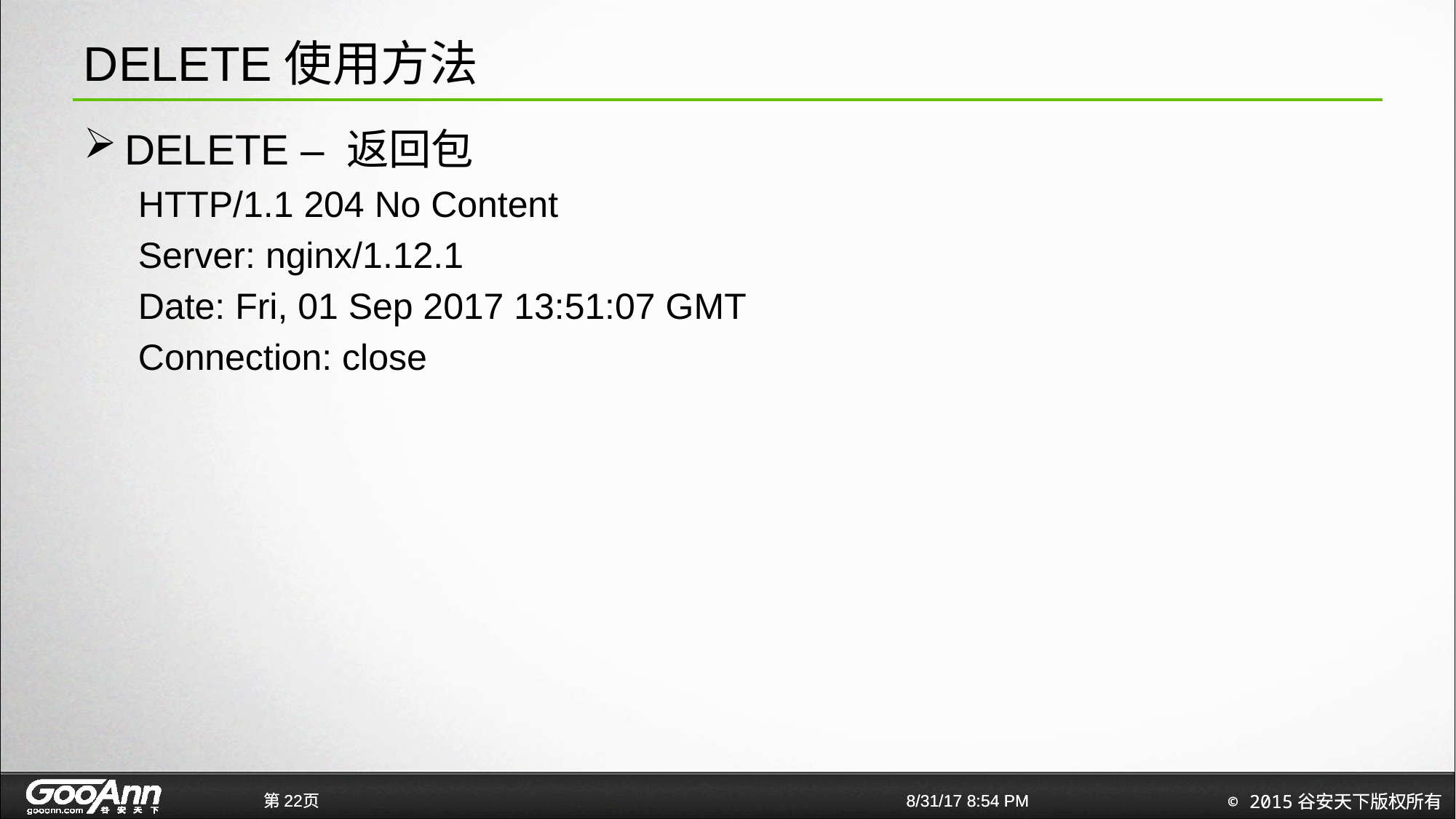

# DELETE使用方法
DELETE – 返回包
HTTP/1.1 204 No Content
Server: nginx/1.12.1
Date: Fri, 01 Sep 2017 13:51:07 GMT
Connection: close